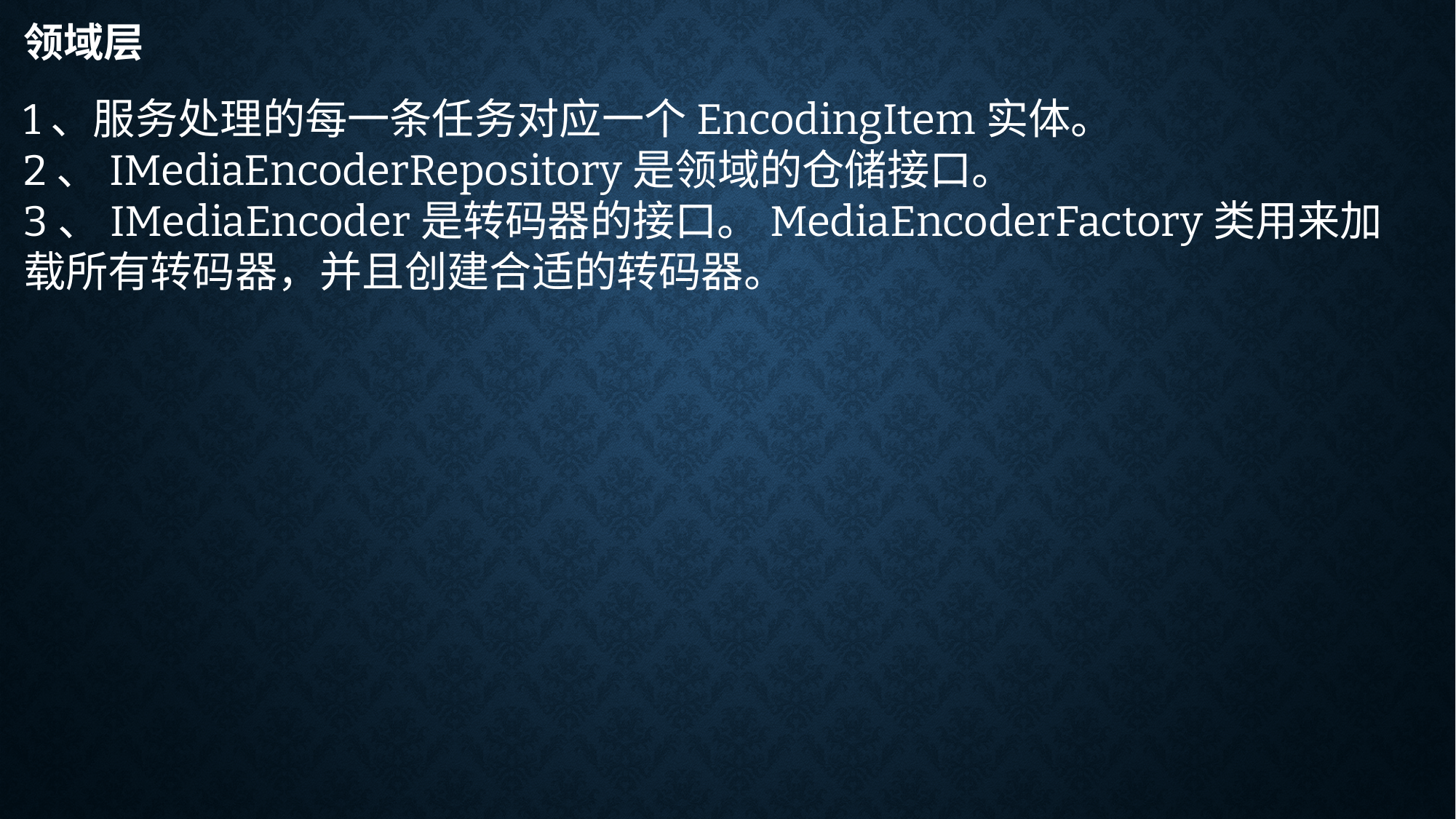

# 领域层
1、服务处理的每一条任务对应一个EncodingItem实体。
2、IMediaEncoderRepository是领域的仓储接口。
3、IMediaEncoder是转码器的接口。MediaEncoderFactory类用来加载所有转码器，并且创建合适的转码器。